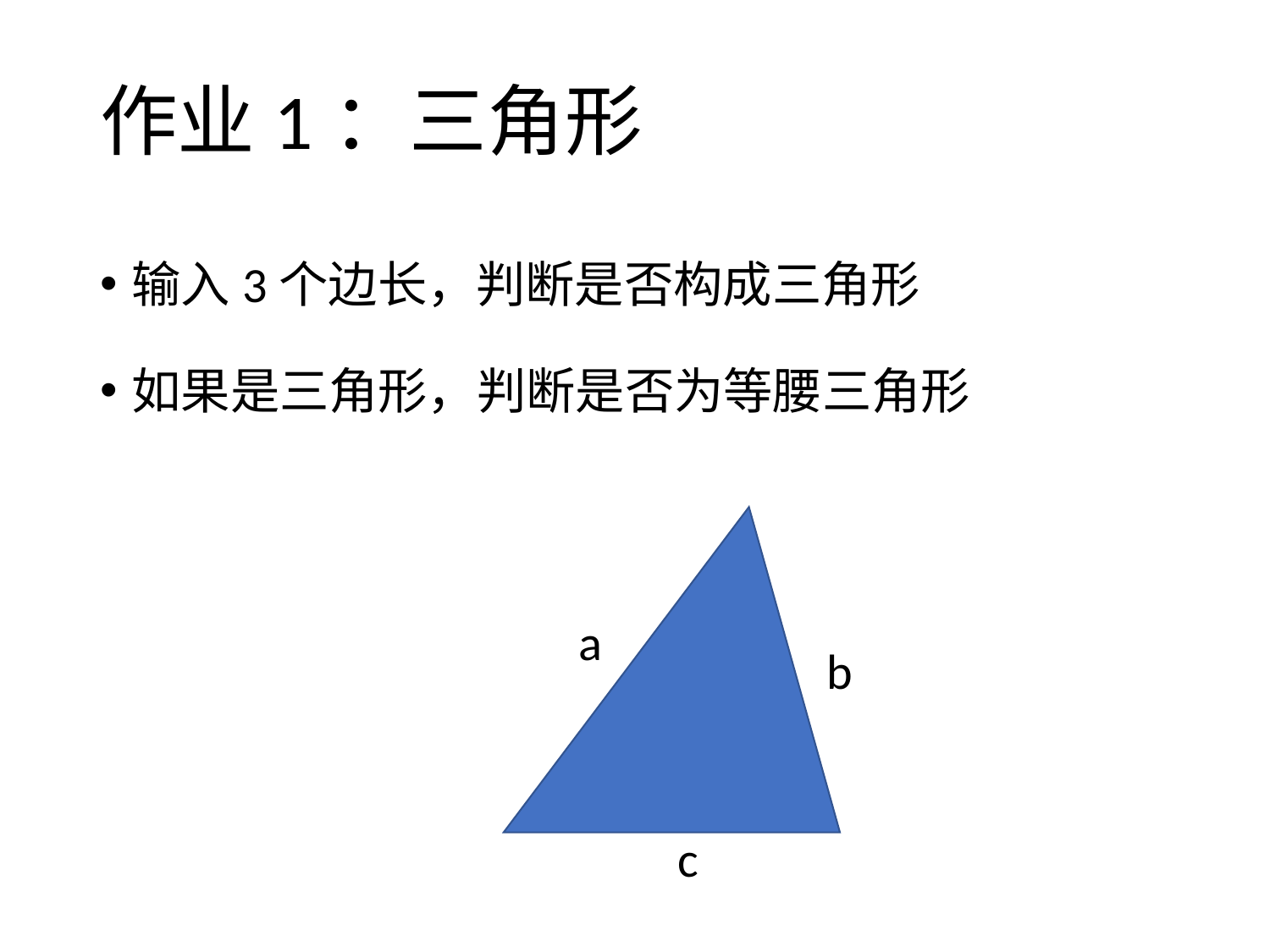

# 作业1：三角形
输入3个边长，判断是否构成三角形
如果是三角形，判断是否为等腰三角形

a
b
c